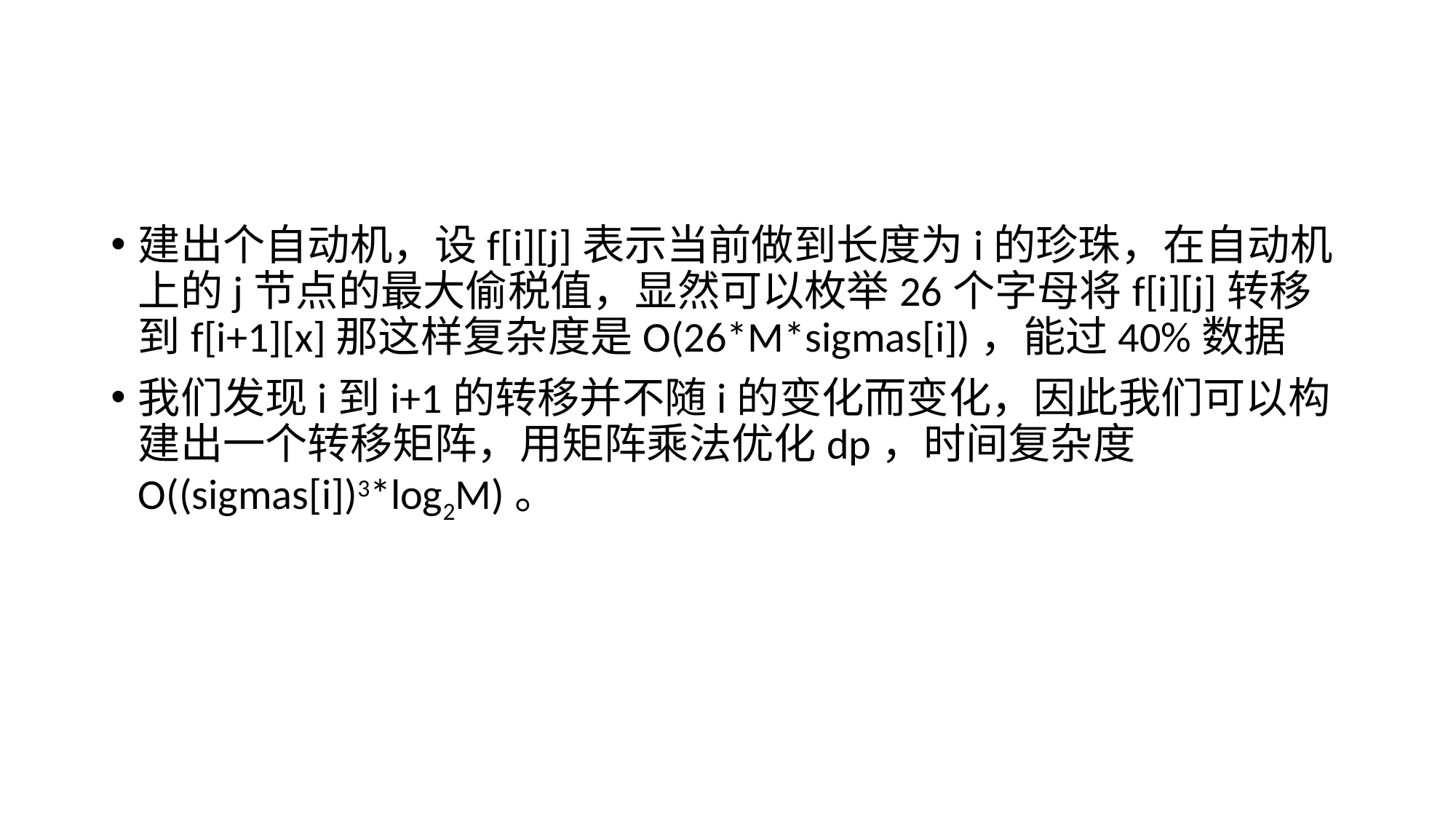

#
建出个自动机，设f[i][j]表示当前做到长度为i的珍珠，在自动机上的j节点的最大偷税值，显然可以枚举26个字母将f[i][j]转移到f[i+1][x]那这样复杂度是O(26*M*sigmas[i])，能过40%数据
我们发现i到i+1的转移并不随i的变化而变化，因此我们可以构建出一个转移矩阵，用矩阵乘法优化dp，时间复杂度O((sigmas[i])3*log2M)。